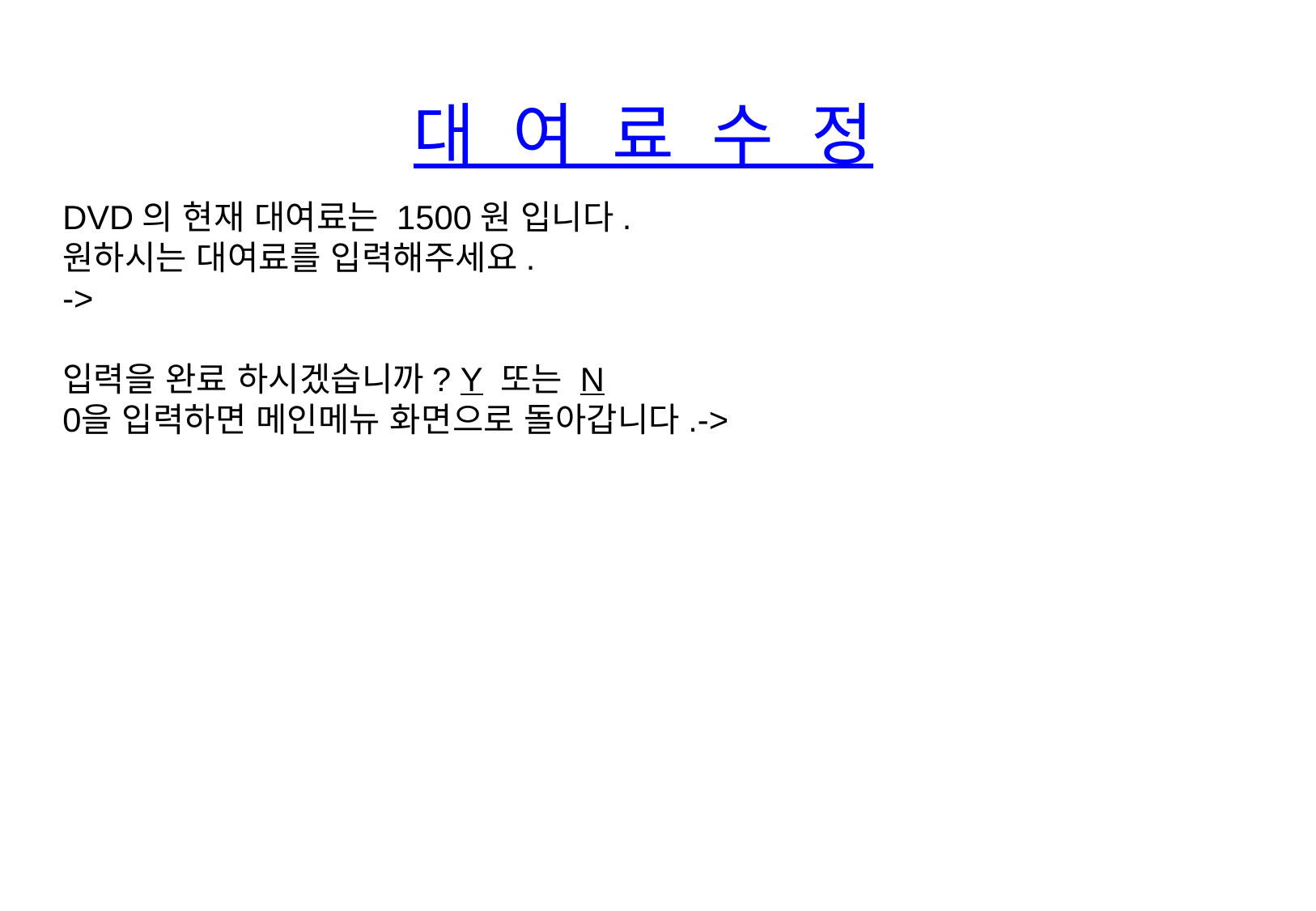

대  여  료  수  정
DVD의 현재 대여료는 1500원 입니다.
원하시는 대여료를 입력해주세요.
->

입력을 완료 하시겠습니까? Y 또는 N
0을 입력하면 메인메뉴 화면으로 돌아갑니다.->